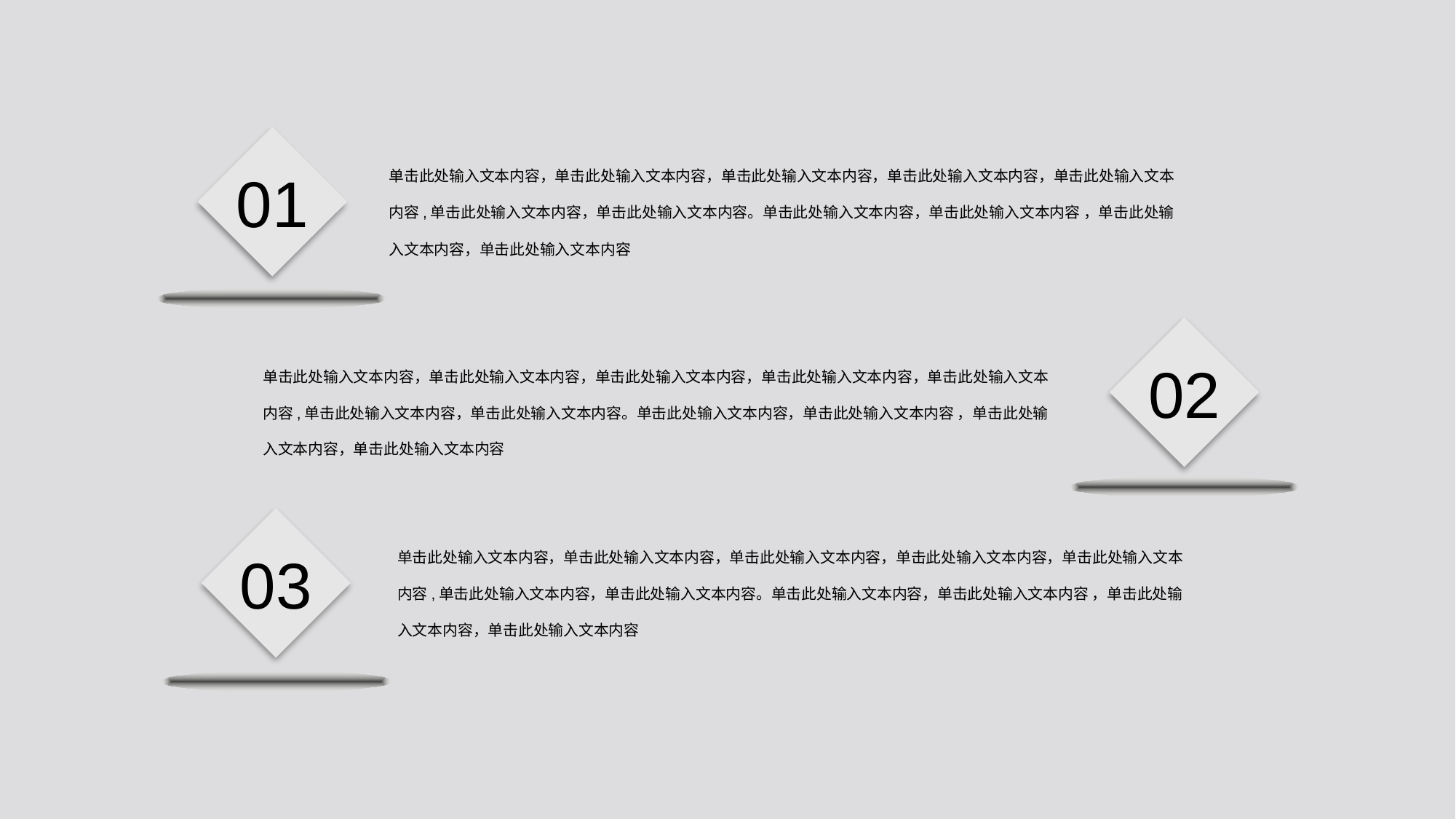

01
单击此处输入文本内容，单击此处输入文本内容，单击此处输入文本内容，单击此处输入文本内容，单击此处输入文本内容,单击此处输入文本内容，单击此处输入文本内容。单击此处输入文本内容，单击此处输入文本内容 ，单击此处输入文本内容，单击此处输入文本内容

02
单击此处输入文本内容，单击此处输入文本内容，单击此处输入文本内容，单击此处输入文本内容，单击此处输入文本内容,单击此处输入文本内容，单击此处输入文本内容。单击此处输入文本内容，单击此处输入文本内容 ，单击此处输入文本内容，单击此处输入文本内容

03
单击此处输入文本内容，单击此处输入文本内容，单击此处输入文本内容，单击此处输入文本内容，单击此处输入文本内容,单击此处输入文本内容，单击此处输入文本内容。单击此处输入文本内容，单击此处输入文本内容 ，单击此处输入文本内容，单击此处输入文本内容